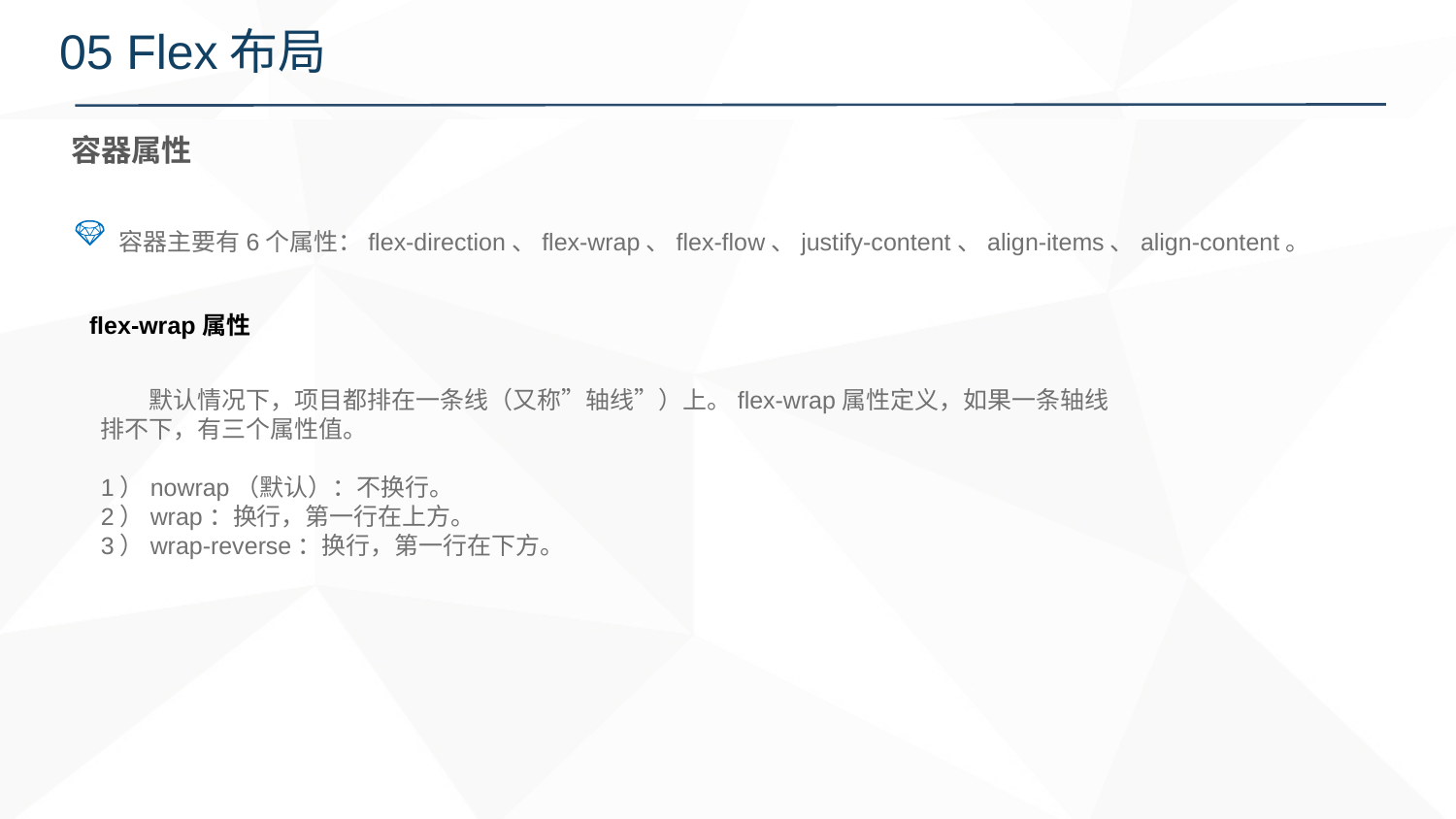

# 05 Flex布局
容器属性
容器主要有6个属性：flex-direction、flex-wrap、flex-flow、justify-content、align-items、align-content。

flex-wrap属性
        默认情况下，项目都排在一条线（又称”轴线”）上。flex-wrap属性定义，如果一条轴线排不下，有三个属性值。

1）nowrap（默认）：不换行。
2）wrap：换行，第一行在上方。
3）wrap-reverse：换行，第一行在下方。